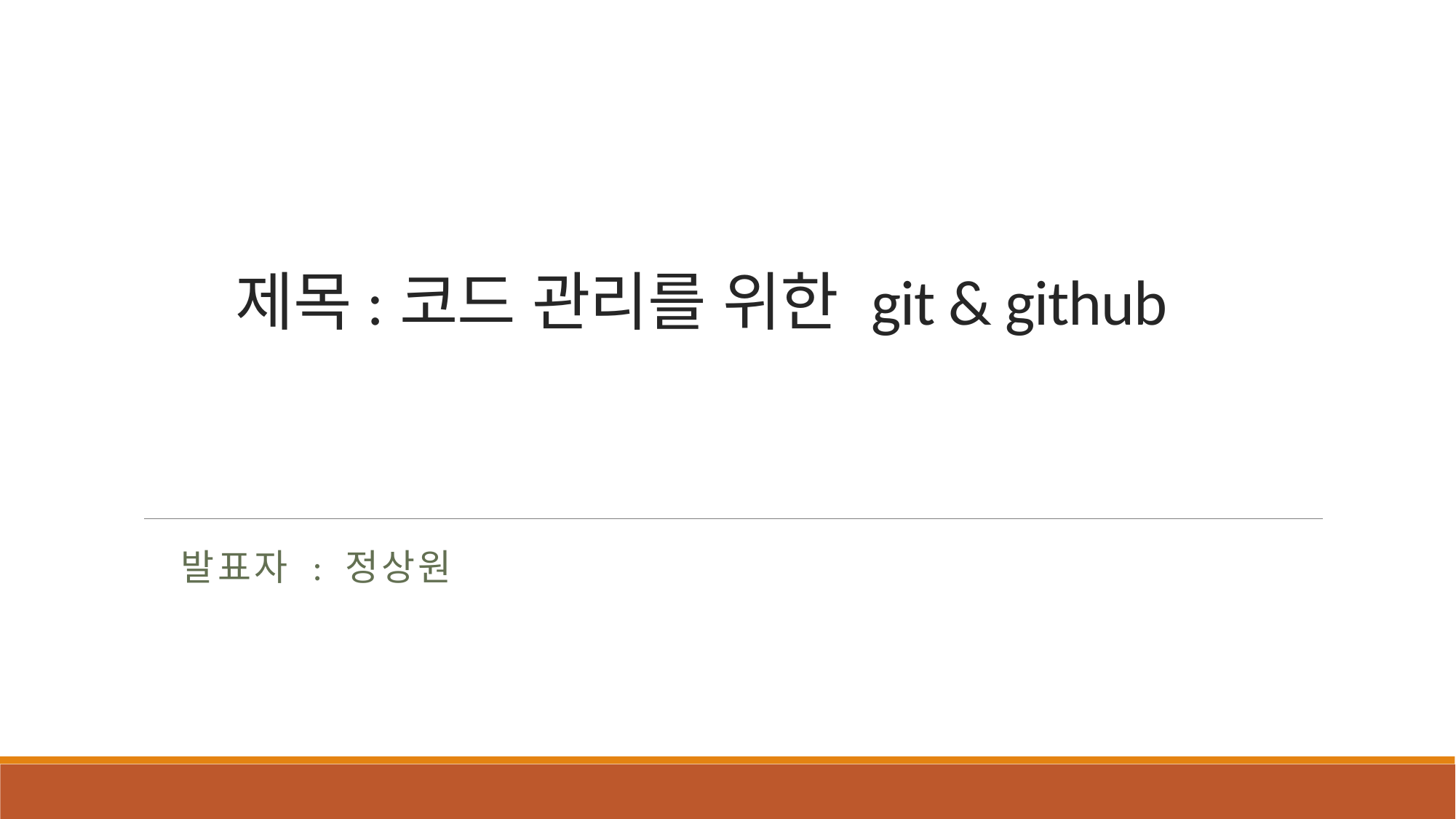

# 제목:코드 관리를 위한 git & github
발표자 : 정상원